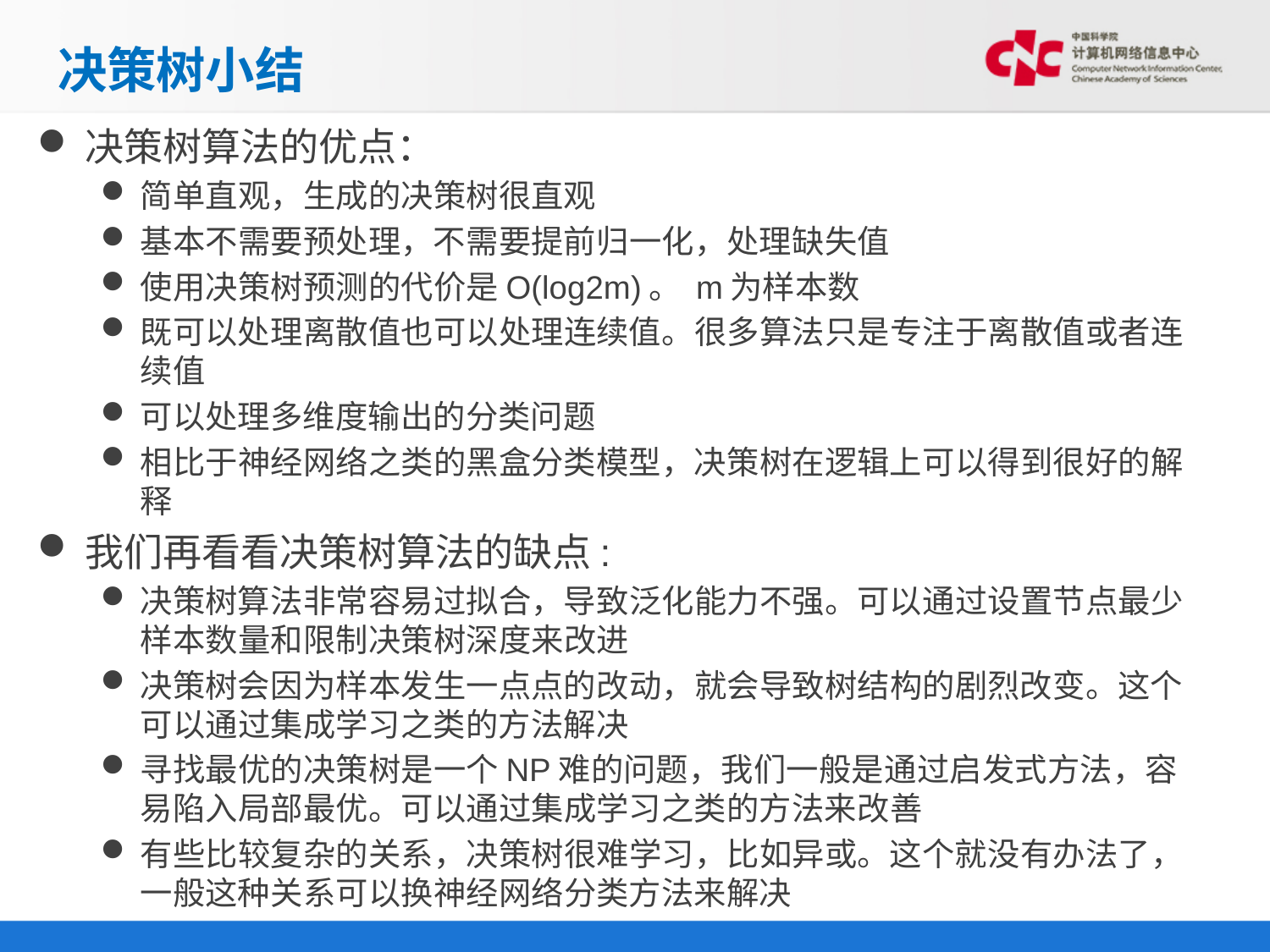

# 决策树小结
决策树算法的优点：
简单直观，生成的决策树很直观
基本不需要预处理，不需要提前归一化，处理缺失值
使用决策树预测的代价是O(log2m)。 m为样本数
既可以处理离散值也可以处理连续值。很多算法只是专注于离散值或者连续值
可以处理多维度输出的分类问题
相比于神经网络之类的黑盒分类模型，决策树在逻辑上可以得到很好的解释
我们再看看决策树算法的缺点:
决策树算法非常容易过拟合，导致泛化能力不强。可以通过设置节点最少样本数量和限制决策树深度来改进
决策树会因为样本发生一点点的改动，就会导致树结构的剧烈改变。这个可以通过集成学习之类的方法解决
寻找最优的决策树是一个NP难的问题，我们一般是通过启发式方法，容易陷入局部最优。可以通过集成学习之类的方法来改善
有些比较复杂的关系，决策树很难学习，比如异或。这个就没有办法了，一般这种关系可以换神经网络分类方法来解决